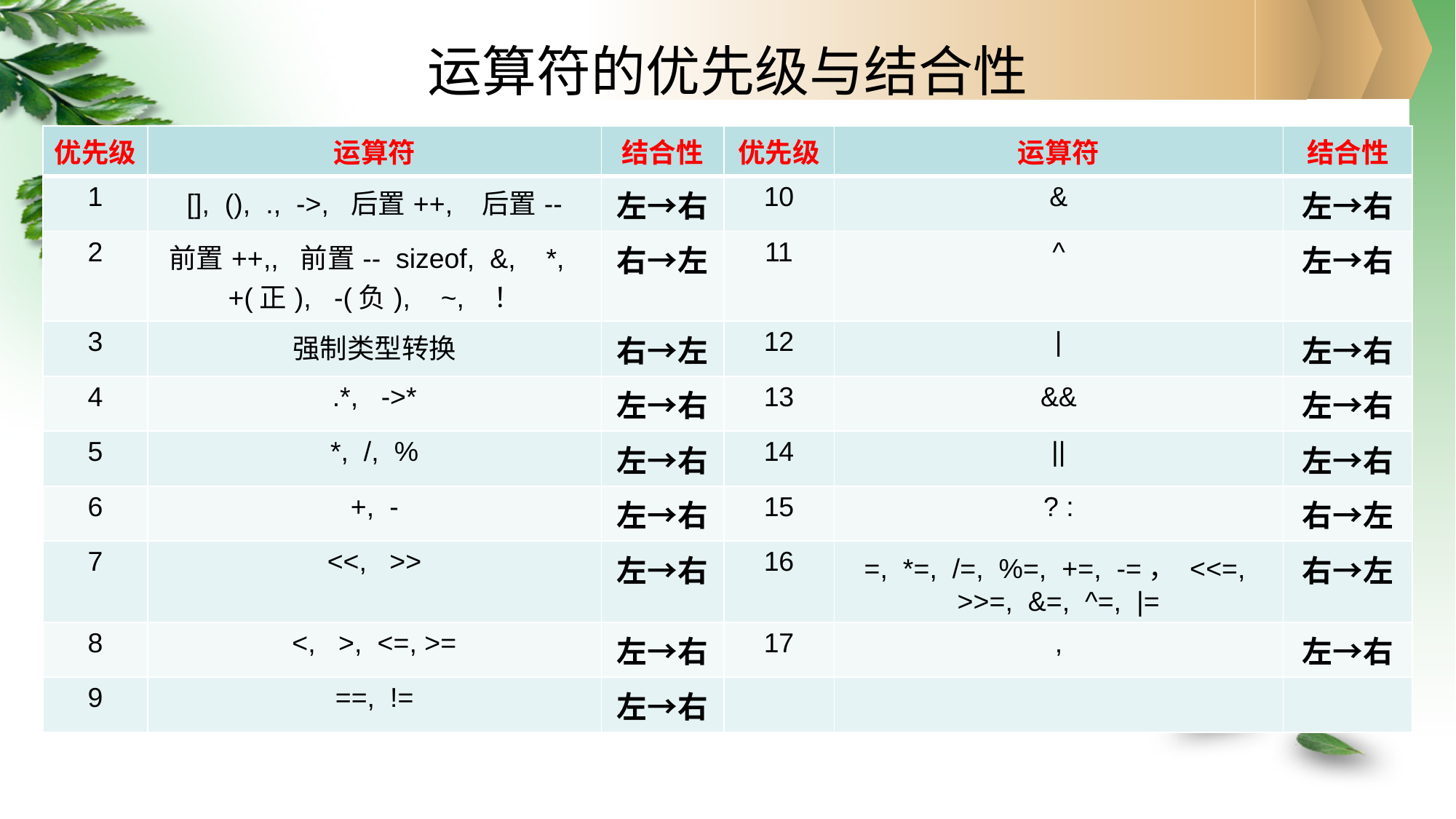

# 运算符的优先级与结合性
| 优先级 | 运算符 | 结合性 | 优先级 | 运算符 | 结合性 |
| --- | --- | --- | --- | --- | --- |
| 1 | [], (), ., ->, 后置++, 后置-- | 左→右 | 10 | & | 左→右 |
| 2 | 前置++,, 前置-- sizeof, &, \*, +(正), -(负), ~, ！ | 右→左 | 11 | ^ | 左→右 |
| 3 | 强制类型转换 | 右→左 | 12 | | | 左→右 |
| 4 | .\*, ->\* | 左→右 | 13 | && | 左→右 |
| 5 | \*, /, % | 左→右 | 14 | || | 左→右 |
| 6 | +, - | 左→右 | 15 | ? : | 右→左 |
| 7 | <<, >> | 左→右 | 16 | =, \*=, /=, %=, +=, -=， <<=, >>=, &=, ^=, |= | 右→左 |
| 8 | <, >, <=, >= | 左→右 | 17 | , | 左→右 |
| 9 | ==, != | 左→右 |  |  |  |